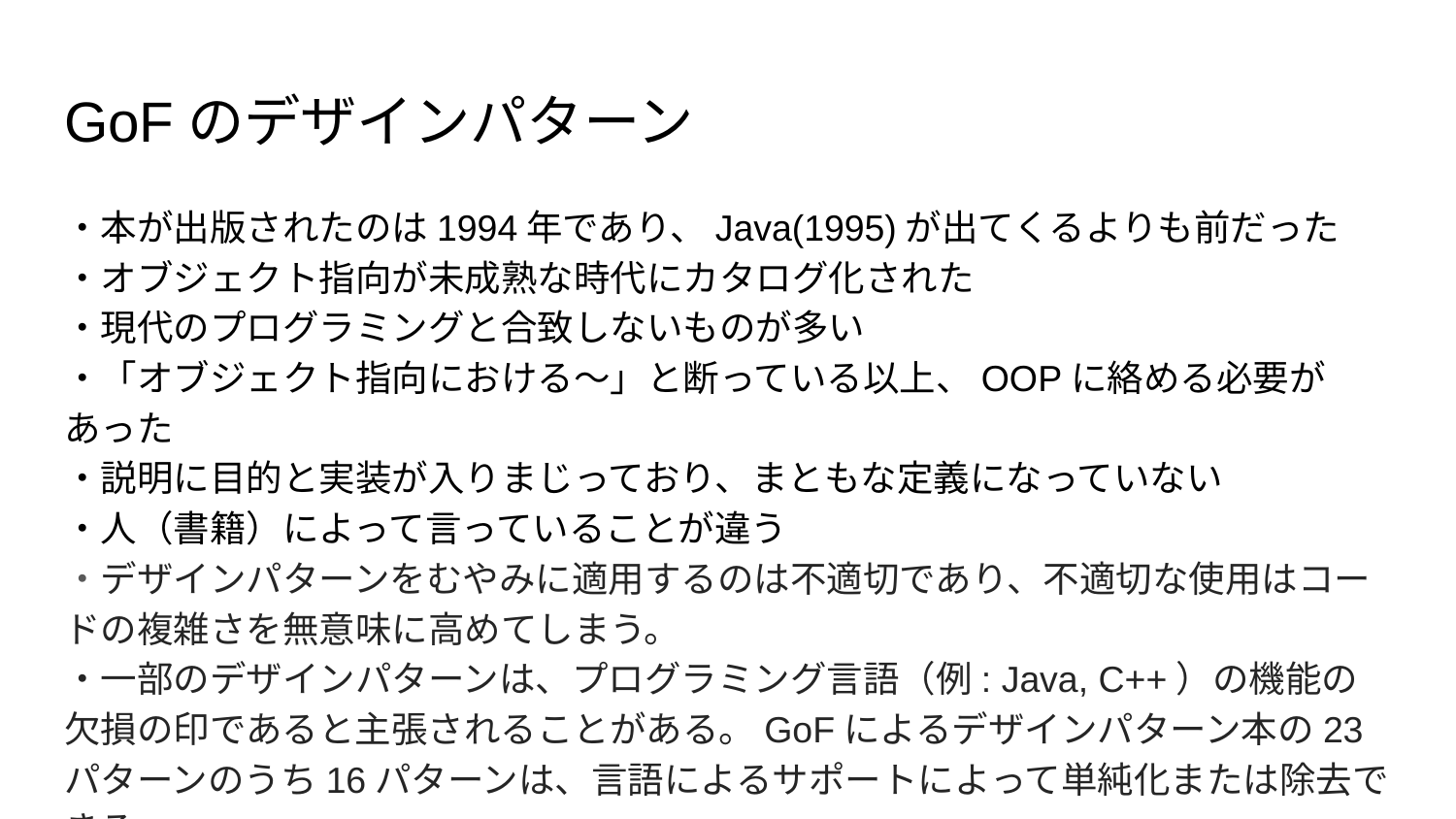

# GoFのデザインパターン
・本が出版されたのは1994年であり、Java(1995)が出てくるよりも前だった
・オブジェクト指向が未成熟な時代にカタログ化された
・現代のプログラミングと合致しないものが多い
・「オブジェクト指向における～」と断っている以上、OOPに絡める必要があった
・説明に目的と実装が入りまじっており、まともな定義になっていない
・人（書籍）によって言っていることが違う
・デザインパターンをむやみに適用するのは不適切であり、不適切な使用はコードの複雑さを無意味に高めてしまう。
・一部のデザインパターンは、プログラミング言語（例: Java, C++）の機能の欠損の印であると主張されることがある。GoFによるデザインパターン本の23パターンのうち16パターンは、言語によるサポートによって単純化または除去できる。